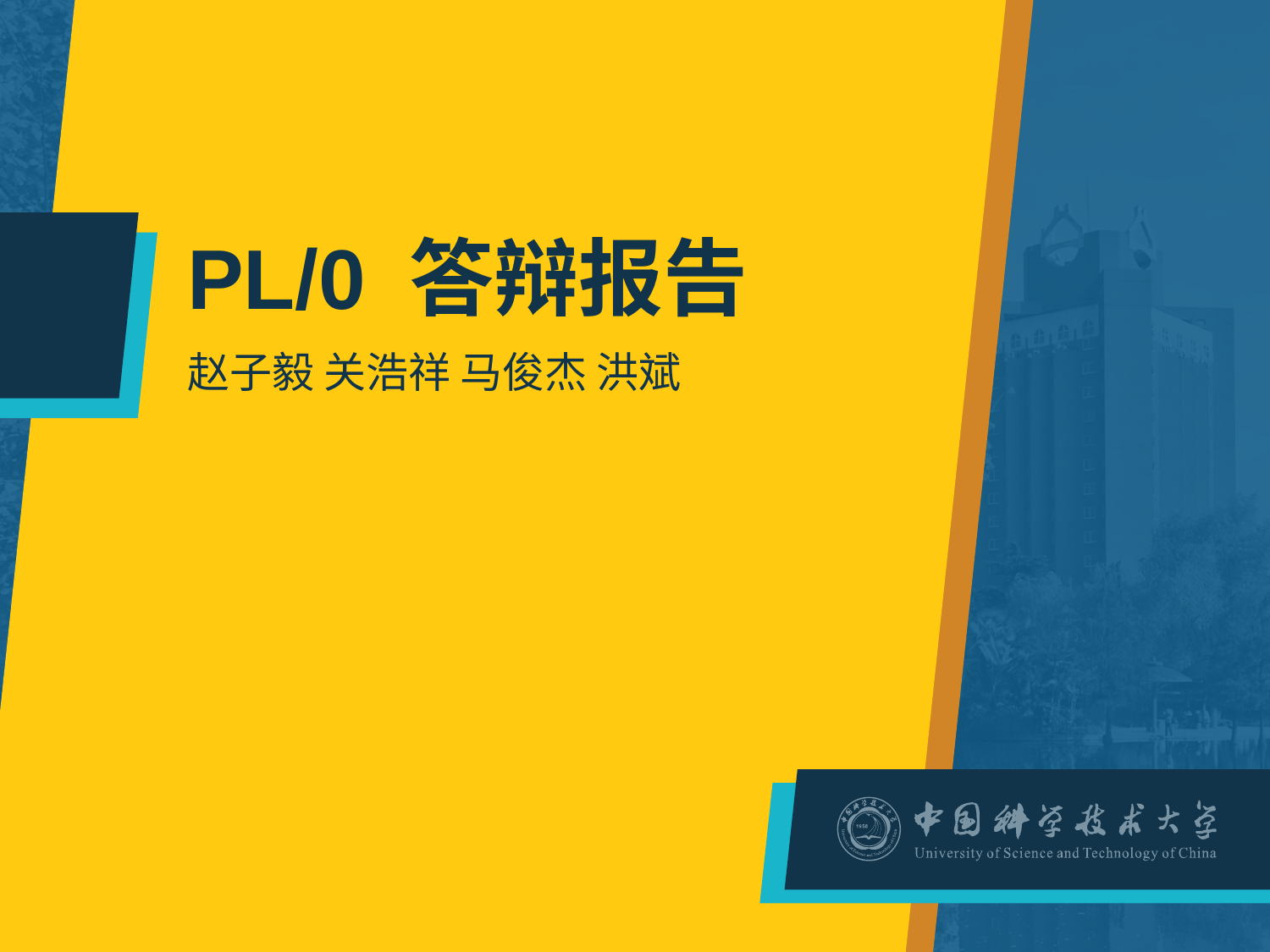

# PL/0 答辩报告
赵子毅 关浩祥 马俊杰 洪斌